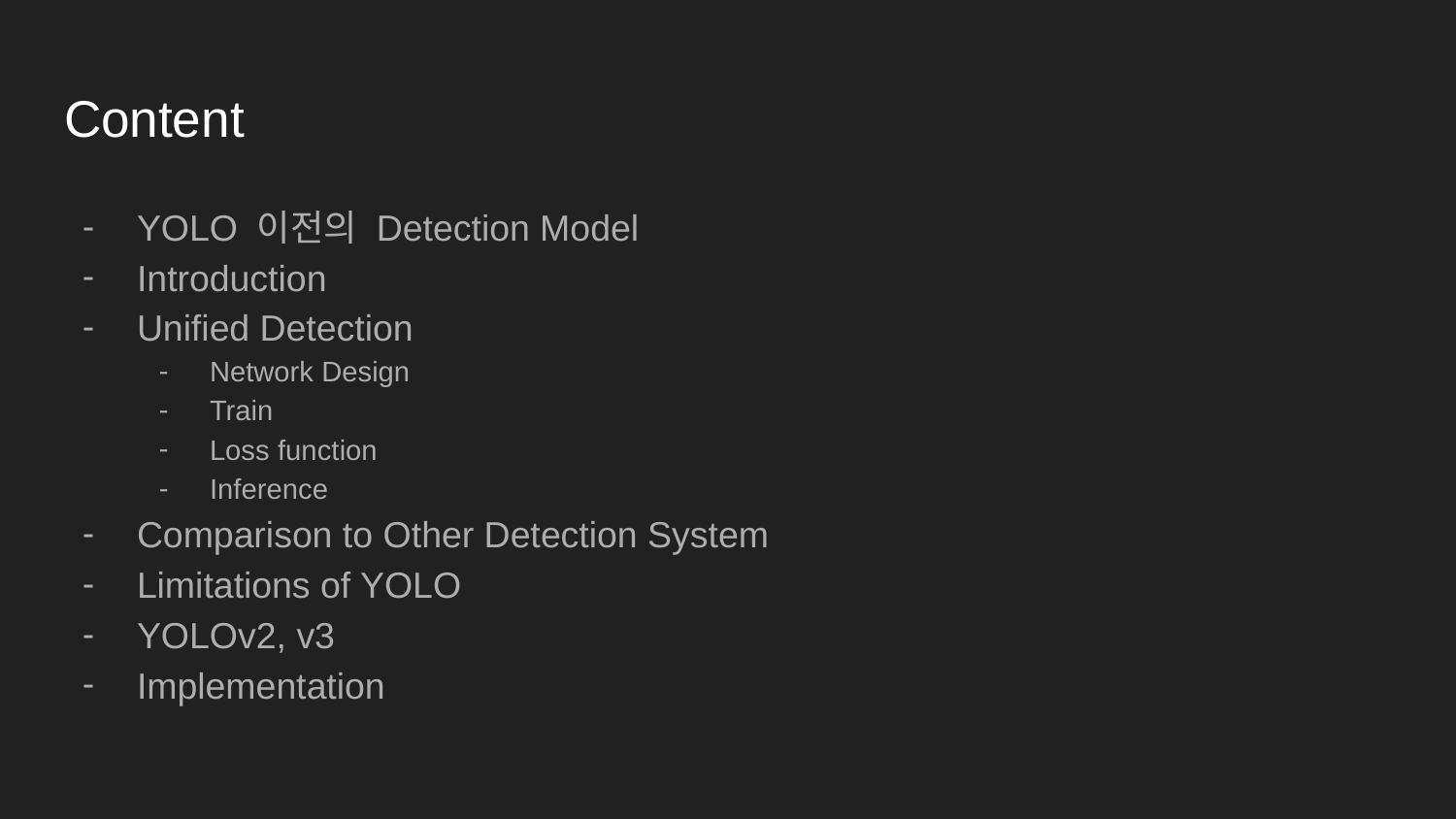

# Content
YOLO 이전의 Detection Model
Introduction
Unified Detection
Network Design
Train
Loss function
Inference
Comparison to Other Detection System
Limitations of YOLO
YOLOv2, v3
Implementation